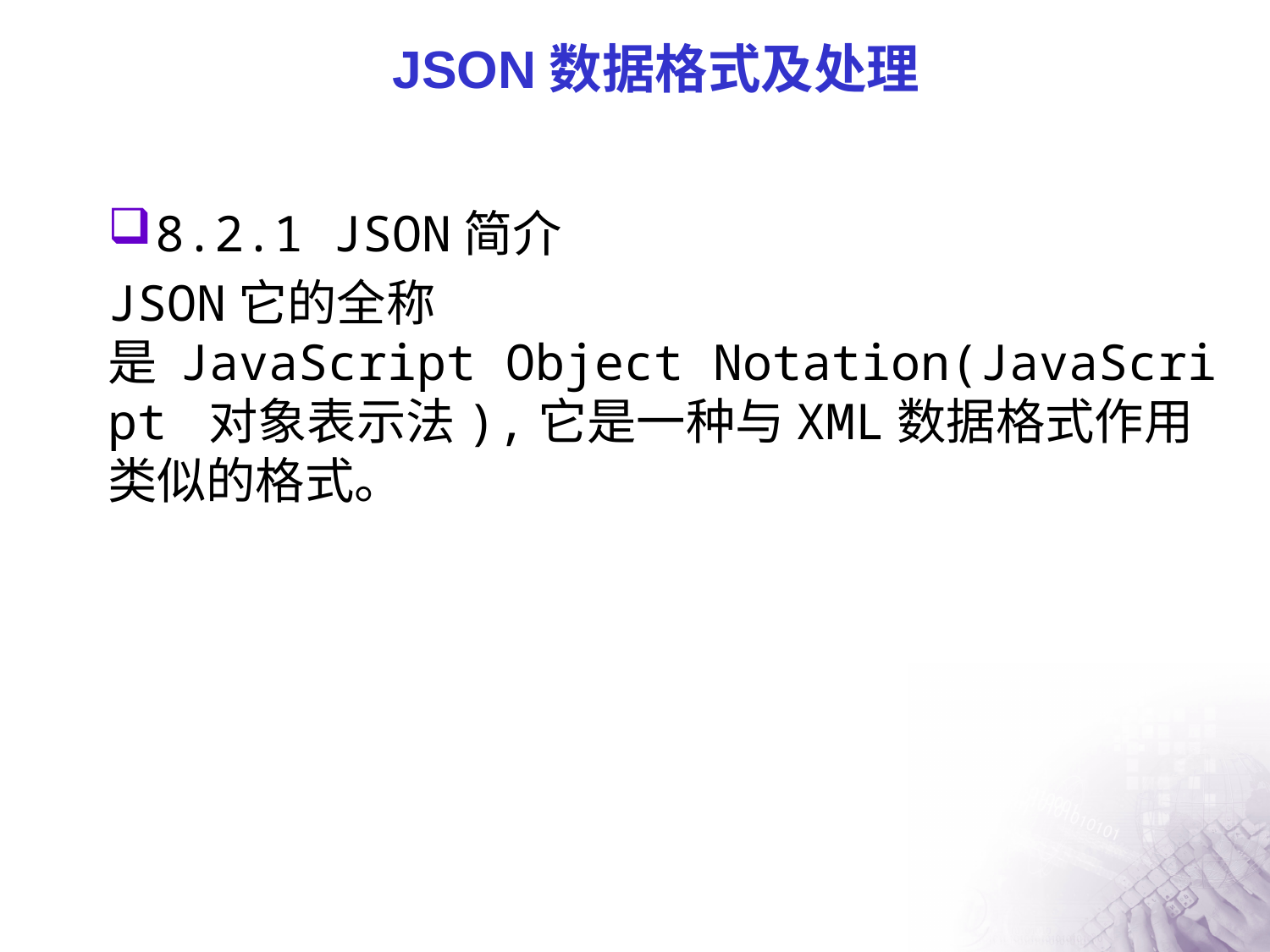

# JSON数据格式及处理
8.2.1 JSON简介
JSON它的全称是 JavaScript Object Notation(JavaScript 对象表示法),它是一种与XML数据格式作用类似的格式。